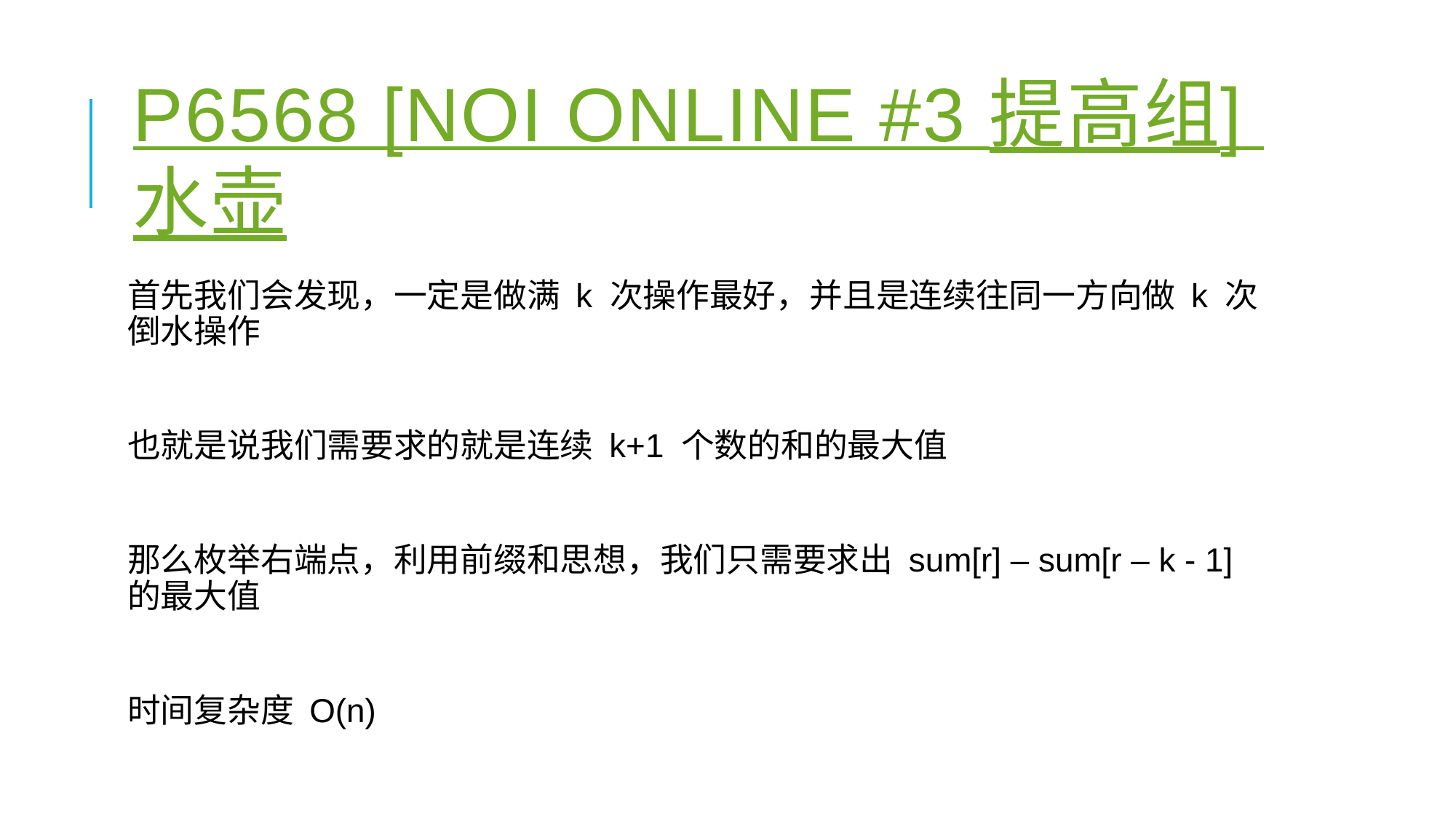

# P6568 [NOI Online #3 提高组] 水壶
首先我们会发现，一定是做满 k 次操作最好，并且是连续往同一方向做 k 次倒水操作

也就是说我们需要求的就是连续 k+1 个数的和的最大值

那么枚举右端点，利用前缀和思想，我们只需要求出 sum[r] – sum[r – k - 1] 的最大值

时间复杂度 O(n)